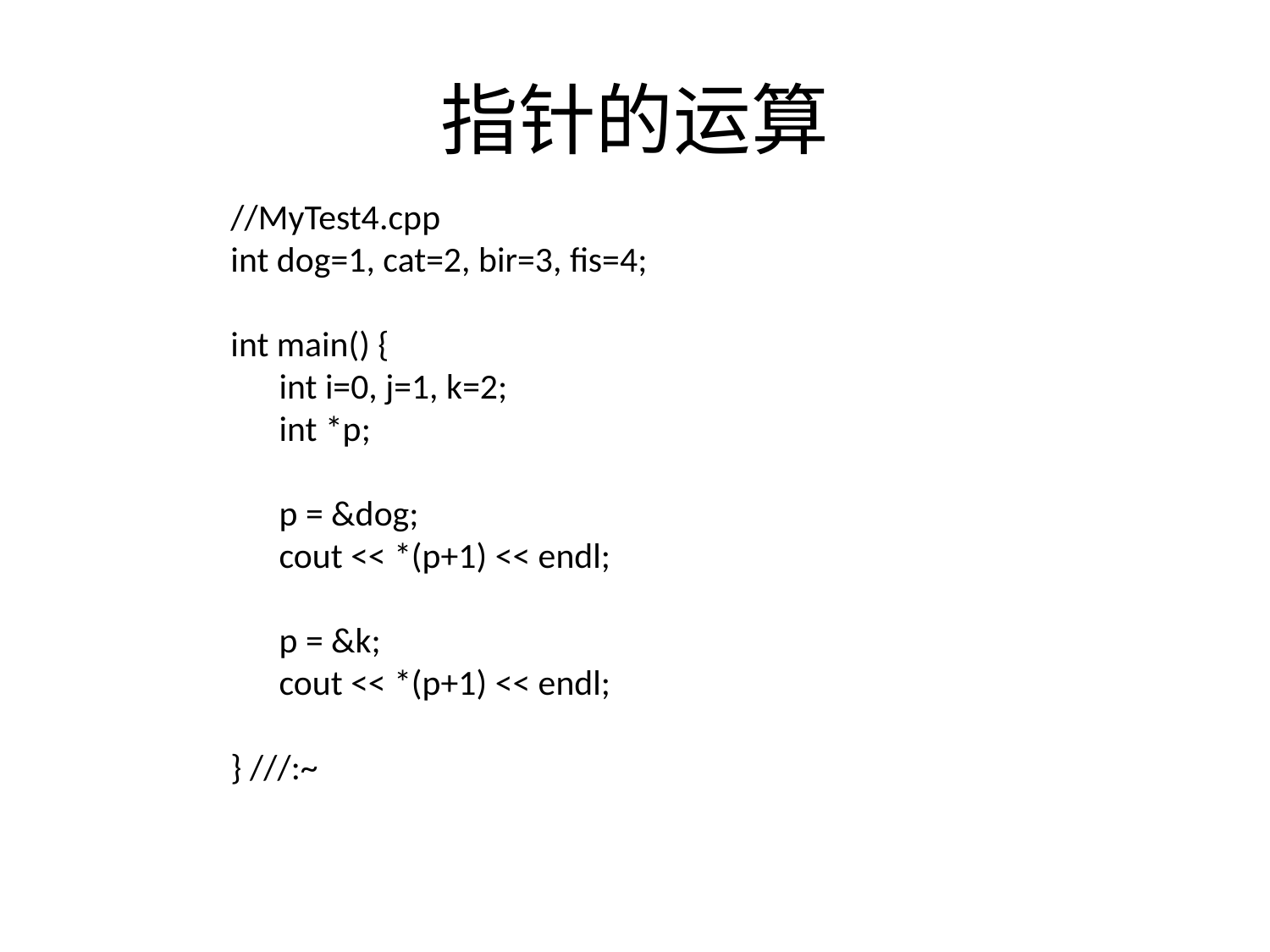

# 指针的运算
//MyTest4.cpp
int dog=1, cat=2, bir=3, fis=4;

int main() {
      int i=0, j=1, k=2;
      int *p;

      p = &dog;
      cout << *(p+1) << endl;

      p = &k;
      cout << *(p+1) << endl;

} ///:~